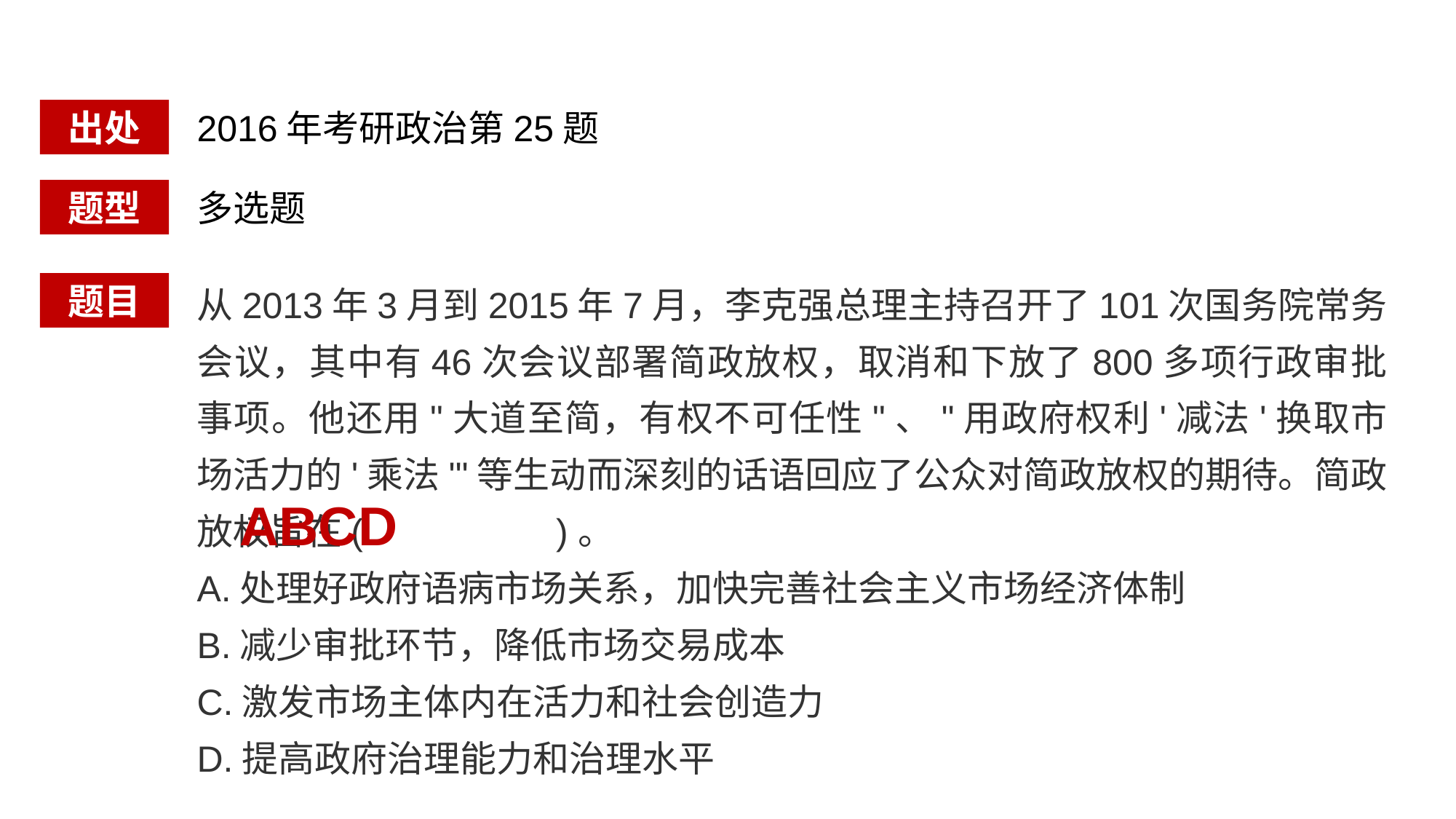

出处
2016年考研政治第25题
题型
多选题
从2013年3月到2015年7月，李克强总理主持召开了101次国务院常务会议，其中有46次会议部署简政放权，取消和下放了800多项行政审批事项。他还用"大道至简，有权不可任性"、"用政府权利'减法'换取市场活力的'乘法'"等生动而深刻的话语回应了公众对简政放权的期待。简政放权旨在(                   )。
A.处理好政府语病市场关系，加快完善社会主义市场经济体制
B.减少审批环节，降低市场交易成本
C.激发市场主体内在活力和社会创造力
D.提高政府治理能力和治理水平
题目
ABCD